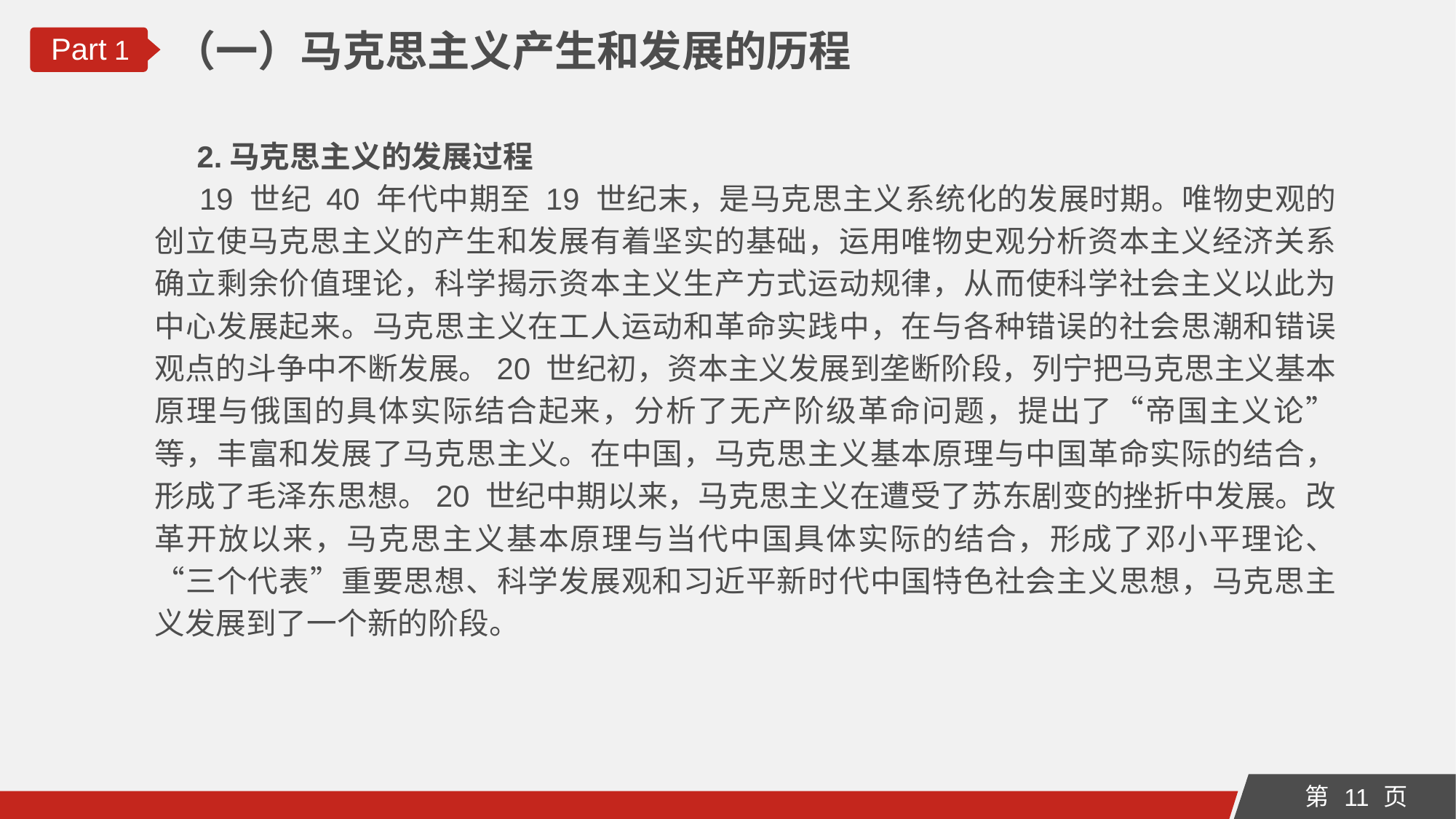

（一）马克思主义产生和发展的历程
Part 1

     2.马克思主义的发展过程
     19 世纪 40 年代中期至 19 世纪末，是马克思主义系统化的发展时期。唯物史观的创立使马克思主义的产生和发展有着坚实的基础，运用唯物史观分析资本主义经济关系确立剩余价值理论，科学揭示资本主义生产方式运动规律，从而使科学社会主义以此为中心发展起来。马克思主义在工人运动和革命实践中，在与各种错误的社会思潮和错误观点的斗争中不断发展。20 世纪初，资本主义发展到垄断阶段，列宁把马克思主义基本原理与俄国的具体实际结合起来，分析了无产阶级革命问题，提出了“帝国主义论”等，丰富和发展了马克思主义。在中国，马克思主义基本原理与中国革命实际的结合，形成了毛泽东思想。20 世纪中期以来，马克思主义在遭受了苏东剧变的挫折中发展。改革开放以来，马克思主义基本原理与当代中国具体实际的结合，形成了邓小平理论、“三个代表”重要思想、科学发展观和习近平新时代中国特色社会主义思想，马克思主义发展到了一个新的阶段。